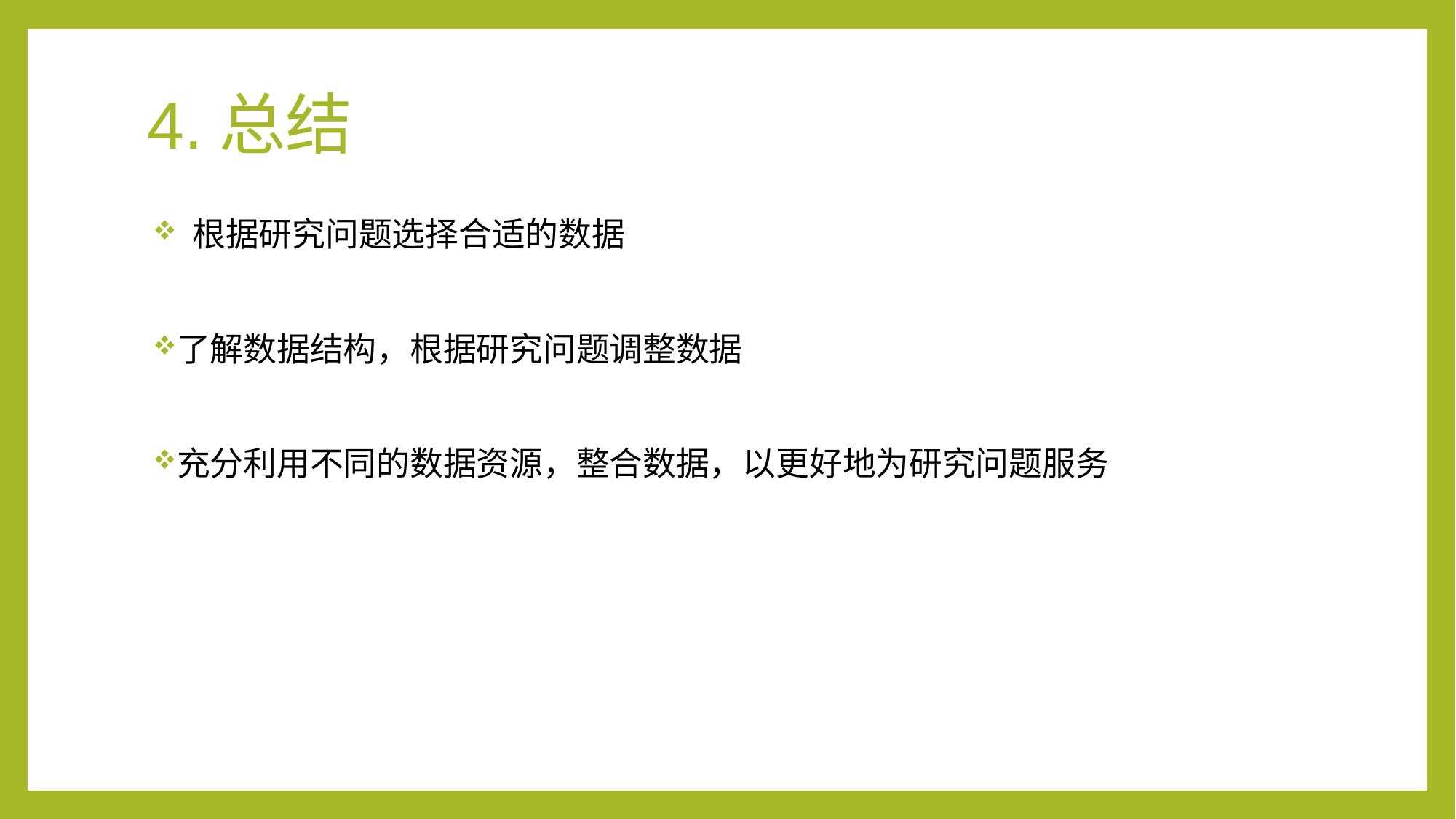

# 4.总结
 根据研究问题选择合适的数据

了解数据结构，根据研究问题调整数据

充分利用不同的数据资源，整合数据，以更好地为研究问题服务